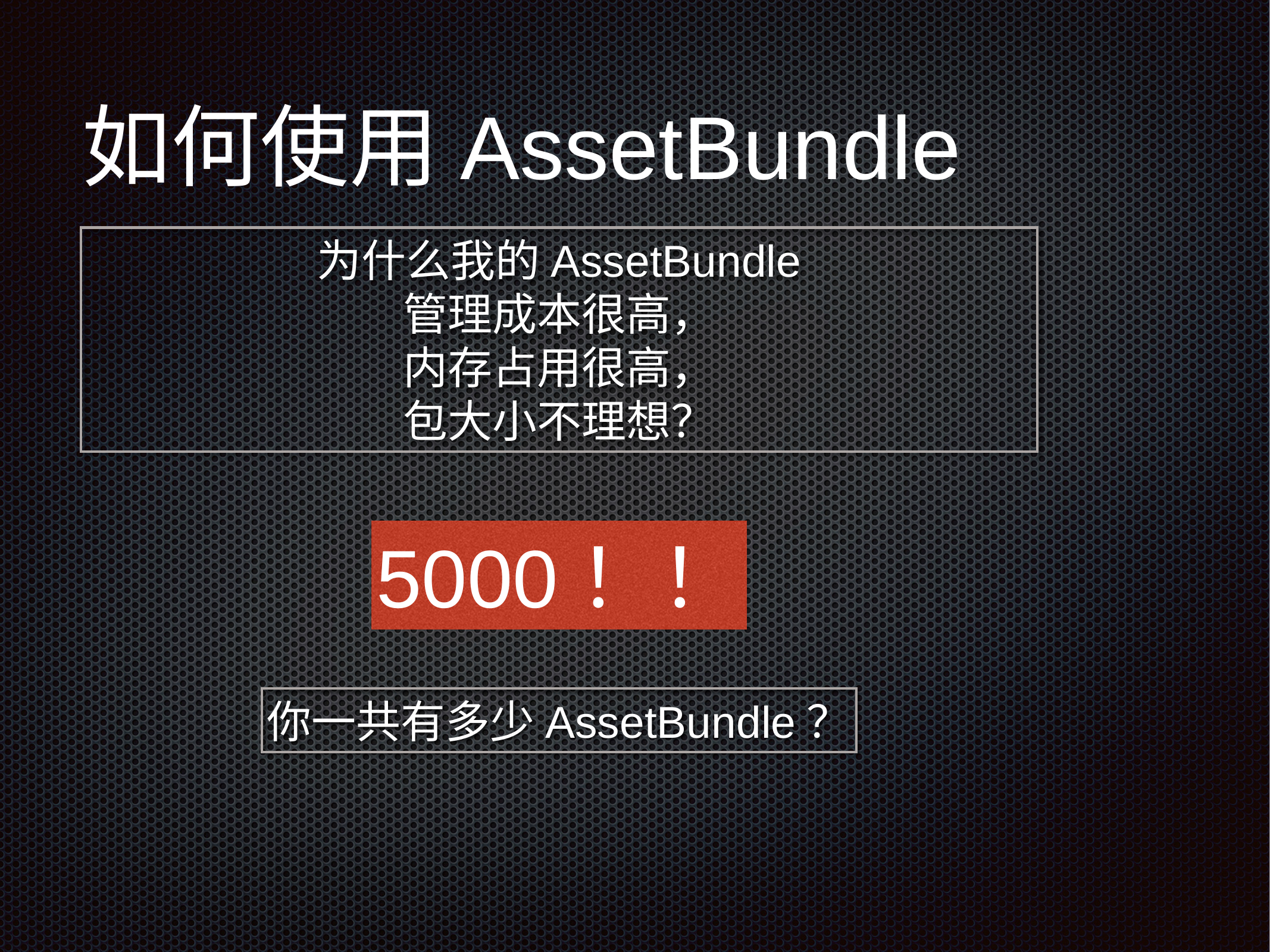

# 如何使用AssetBundle
为什么我的AssetBundle
管理成本很高，
内存占用很高，
包大小不理想？
5000！！
你一共有多少AssetBundle？